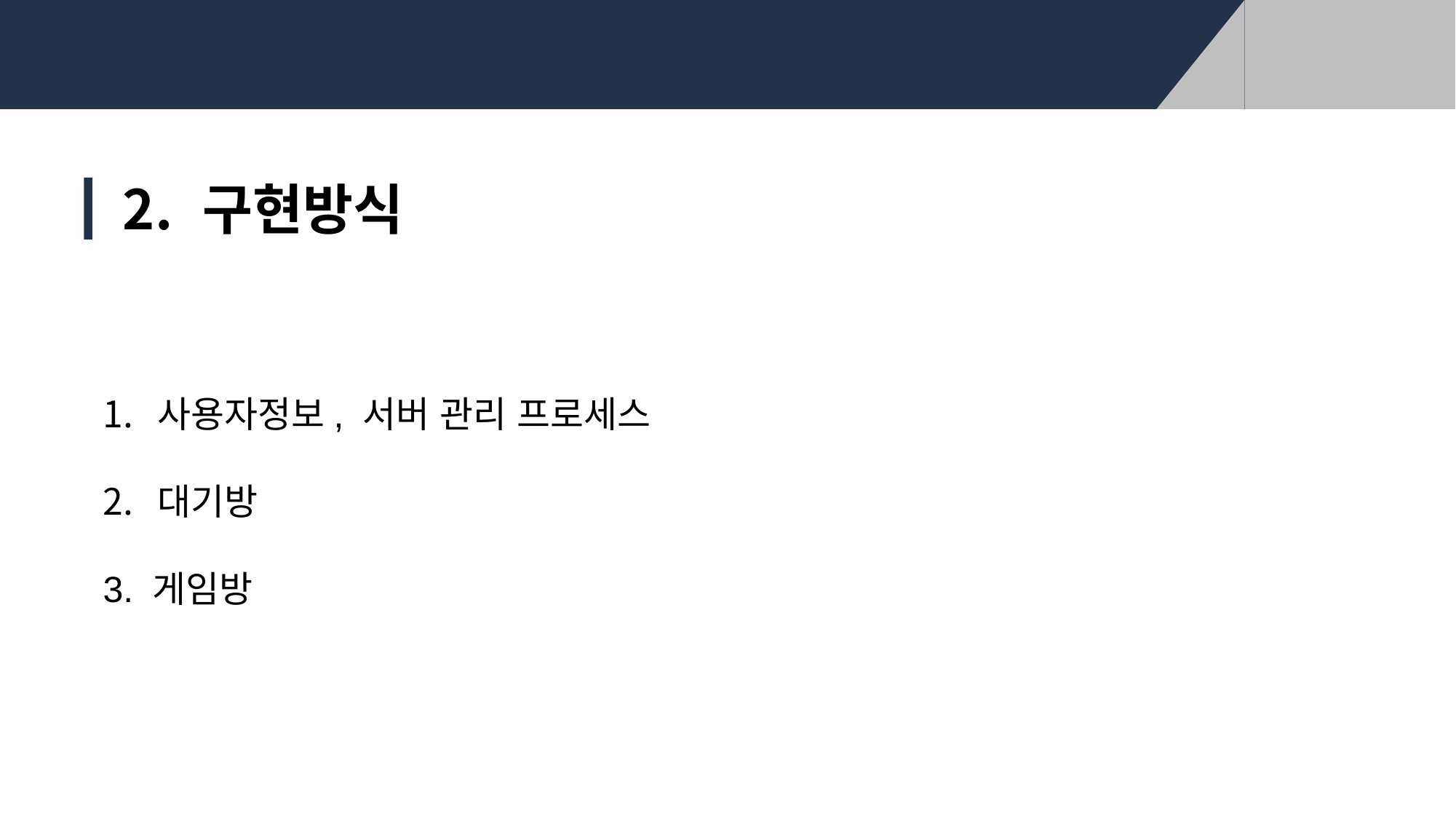

구현방식

사용자정보, 서버 관리 프로세스

대기방

3. 게임방